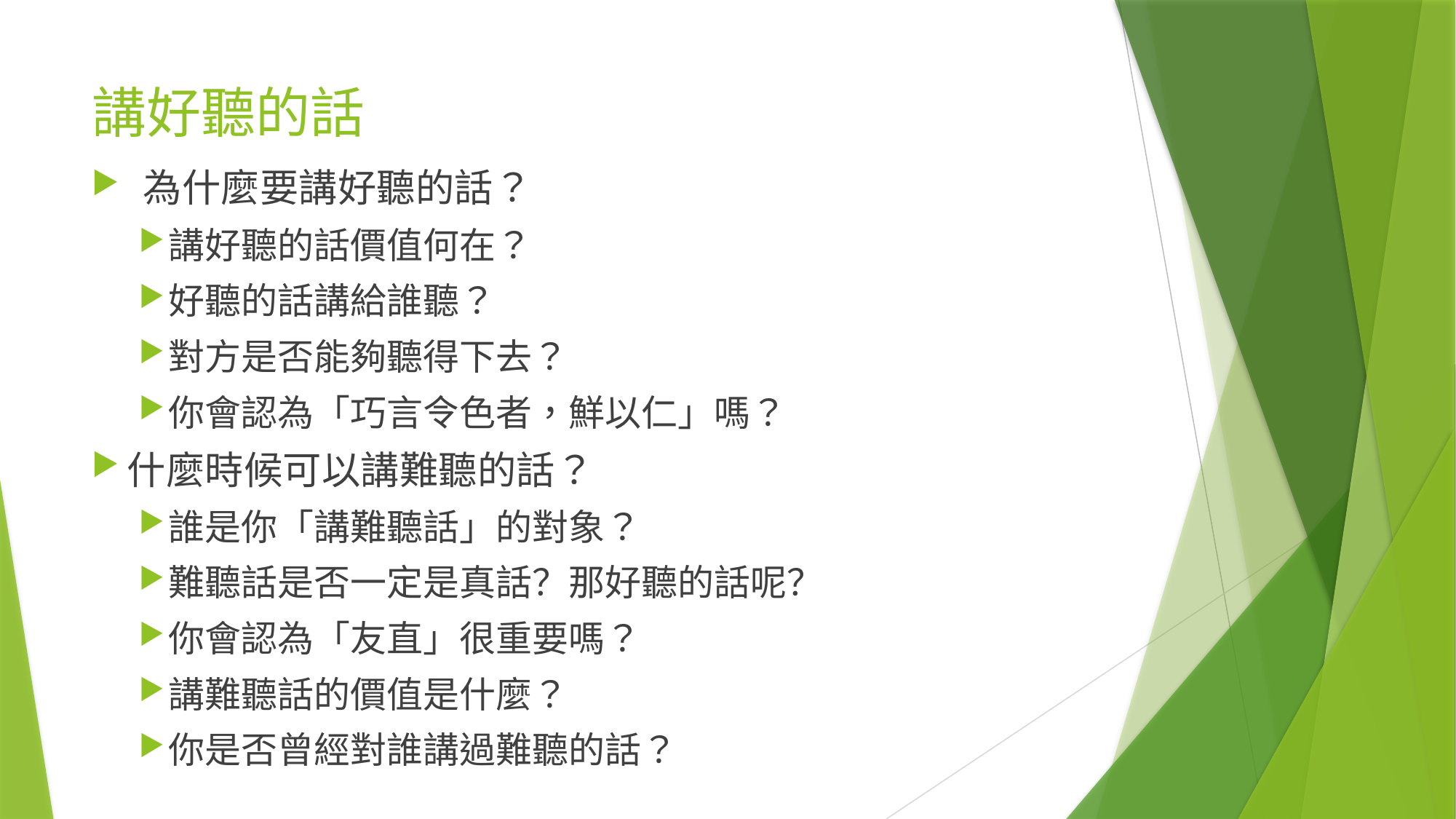

# 講好聽的話
 為什麼要講好聽的話？
講好聽的話價值何在？
好聽的話講給誰聽？
對方是否能夠聽得下去？
你會認為「巧言令色者，鮮以仁」嗎？
什麼時候可以講難聽的話？
誰是你「講難聽話」的對象？
難聽話是否一定是真話？那好聽的話呢？
你會認為「友直」很重要嗎？
講難聽話的價值是什麼？
你是否曾經對誰講過難聽的話？